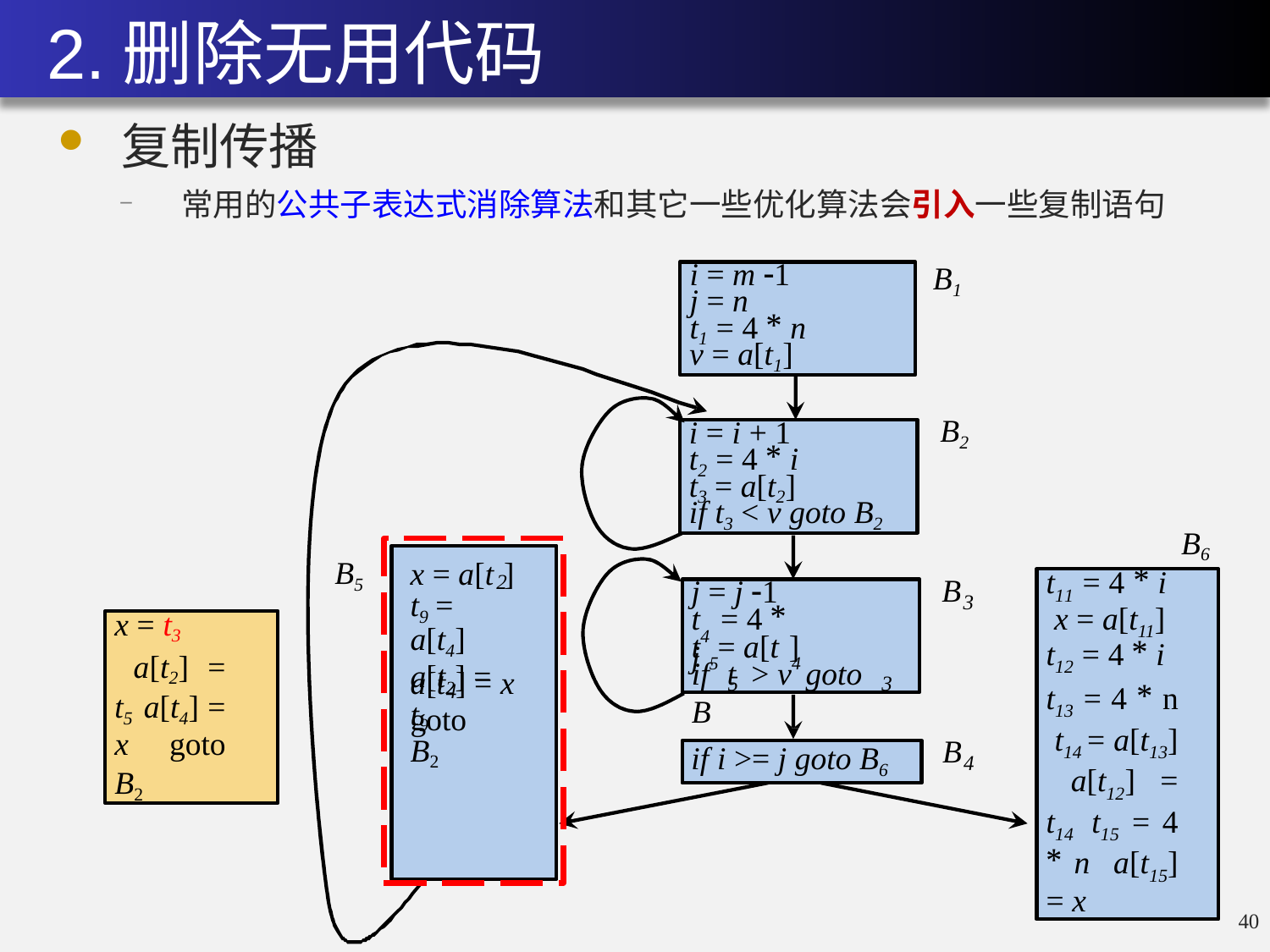

2.删除无用代码
复制传播
常用的公共子表达式消除算法和其它一些优化算法会引入一些复制语句
i = m −1
B1

j = n
t1 = 4 * n
v = a[t1]

B2
i = i + 1

t2 = 4 * i
t3 = a[t2]
if t3 < v goto B2
B6

B5
x = a[t ]
2
t9 = a[t4]
a[t2] = t9
a[t ] = x
4
goto B2
B
t11 = 4 * i  x = a[t11]
t12 = 4 * i
t13 = 4 * n  t14 = a[t13]  a[t12] = t14  t15 = 4 * n  a[t15] = x
j = j −1

3
t	= 4 * j
x = t3
 a[t2] = t5  a[t4] = x  goto B2
t4 = a[t ]
if5 t	> v4 goto B
5	3

B
if i >= j goto B6
4
40